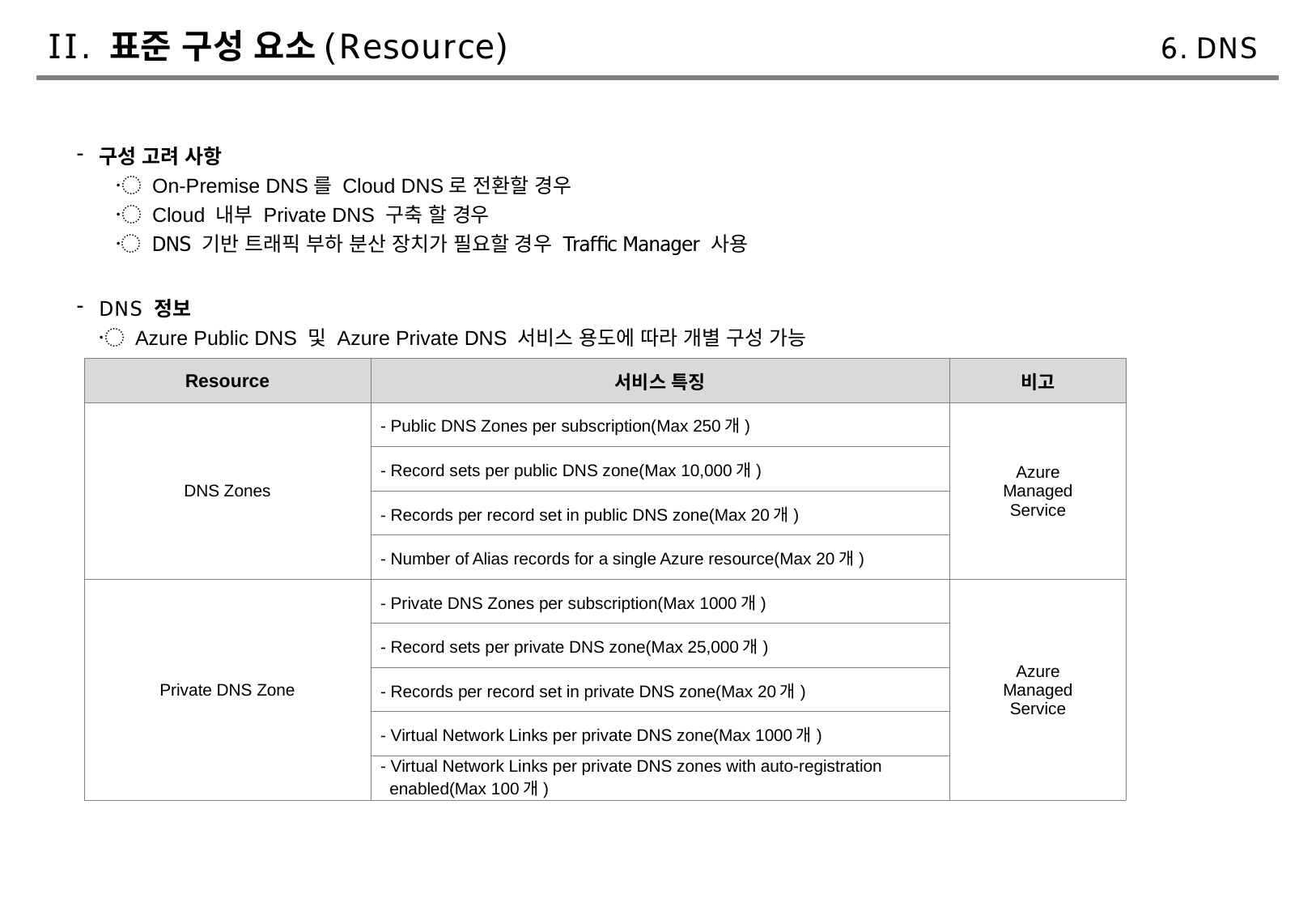

# II. 표준 구성 요소(Resource)
6. DNS
구성 고려 사항
   〮 On-Premise DNS를 Cloud DNS로 전환할 경우
   〮 Cloud 내부 Private DNS 구축 할 경우
   〮 DNS 기반 트래픽 부하 분산 장치가 필요할 경우 Traffic Manager 사용
DNS 정보
〮 Azure Public DNS 및 Azure Private DNS 서비스 용도에 따라 개별 구성 가능
| Resource | 서비스 특징 | 비고 |
| --- | --- | --- |
| DNS Zones | - Public DNS Zones per subscription(Max 250개) | Azure Managed Service |
|  | - Record sets per public DNS zone(Max 10,000개) |  |
|  | - Records per record set in public DNS zone(Max 20개) |  |
|  | - Number of Alias records for a single Azure resource(Max 20개) |  |
| Private DNS Zone | - Private DNS Zones per subscription(Max 1000개) | Azure Managed Service |
|  | - Record sets per private DNS zone(Max 25,000개) |  |
|  | - Records per record set in private DNS zone(Max 20개) |  |
|  | - Virtual Network Links per private DNS zone(Max 1000개) |  |
|  | - Virtual Network Links per private DNS zones with auto-registration enabled(Max 100개) |  |